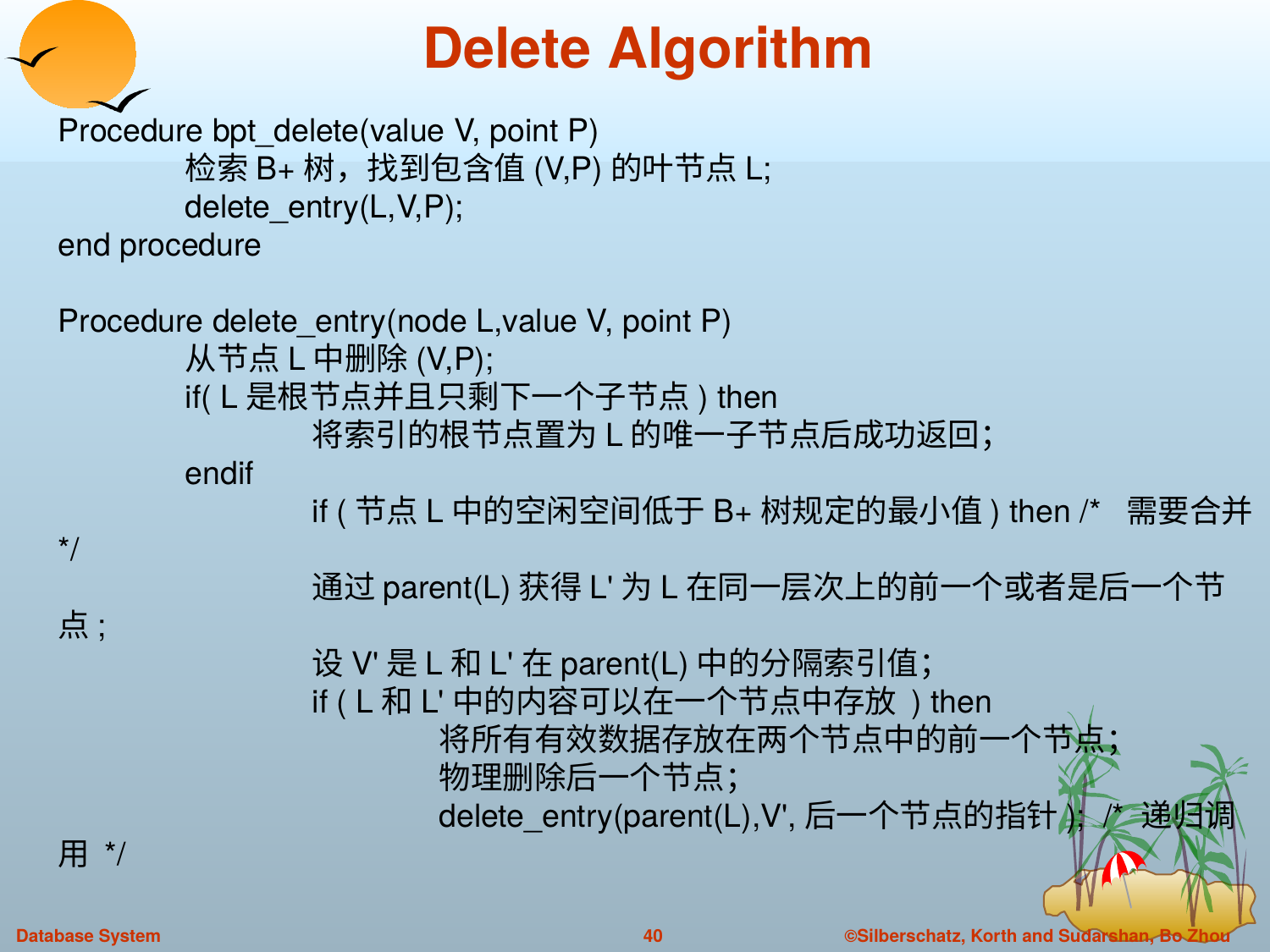

# Delete Algorithm
Procedure bpt_delete(value V, point P)
	检索B+树，找到包含值(V,P)的叶节点L;
	delete_entry(L,V,P);
end procedure

Procedure delete_entry(node L,value V, point P)
	从节点L中删除(V,P);
	if( L是根节点并且只剩下一个子节点) then
		将索引的根节点置为L的唯一子节点后成功返回；
	endif
		if (节点L中的空闲空间低于B+树规定的最小值) then /*  需要合并 */
		通过parent(L)获得L'为L在同一层次上的前一个或者是后一个节点;
		设V'是L和L'在parent(L)中的分隔索引值；
		if ( L和L'中的内容可以在一个节点中存放 ) then
			将所有有效数据存放在两个节点中的前一个节点；
			物理删除后一个节点；
			delete_entry(parent(L),V',后一个节点的指针);  /* 递归调用 */